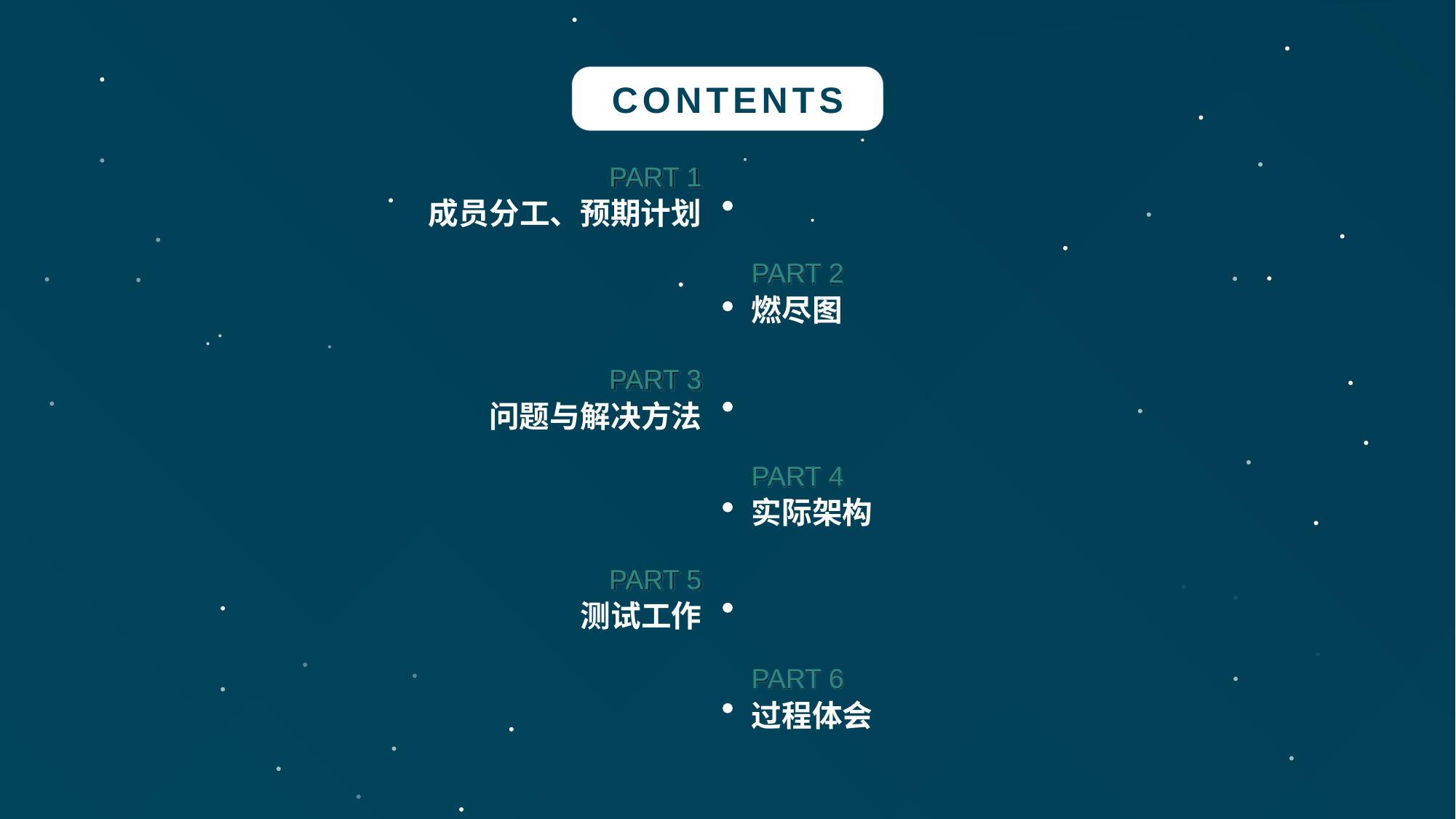

CONTENTS

PART 1

成员分工、预期计划

PART 2

燃尽图

PART 3

问题与解决方法

PART 4

实际架构

PART 5

测试工作

PART 6

过程体会